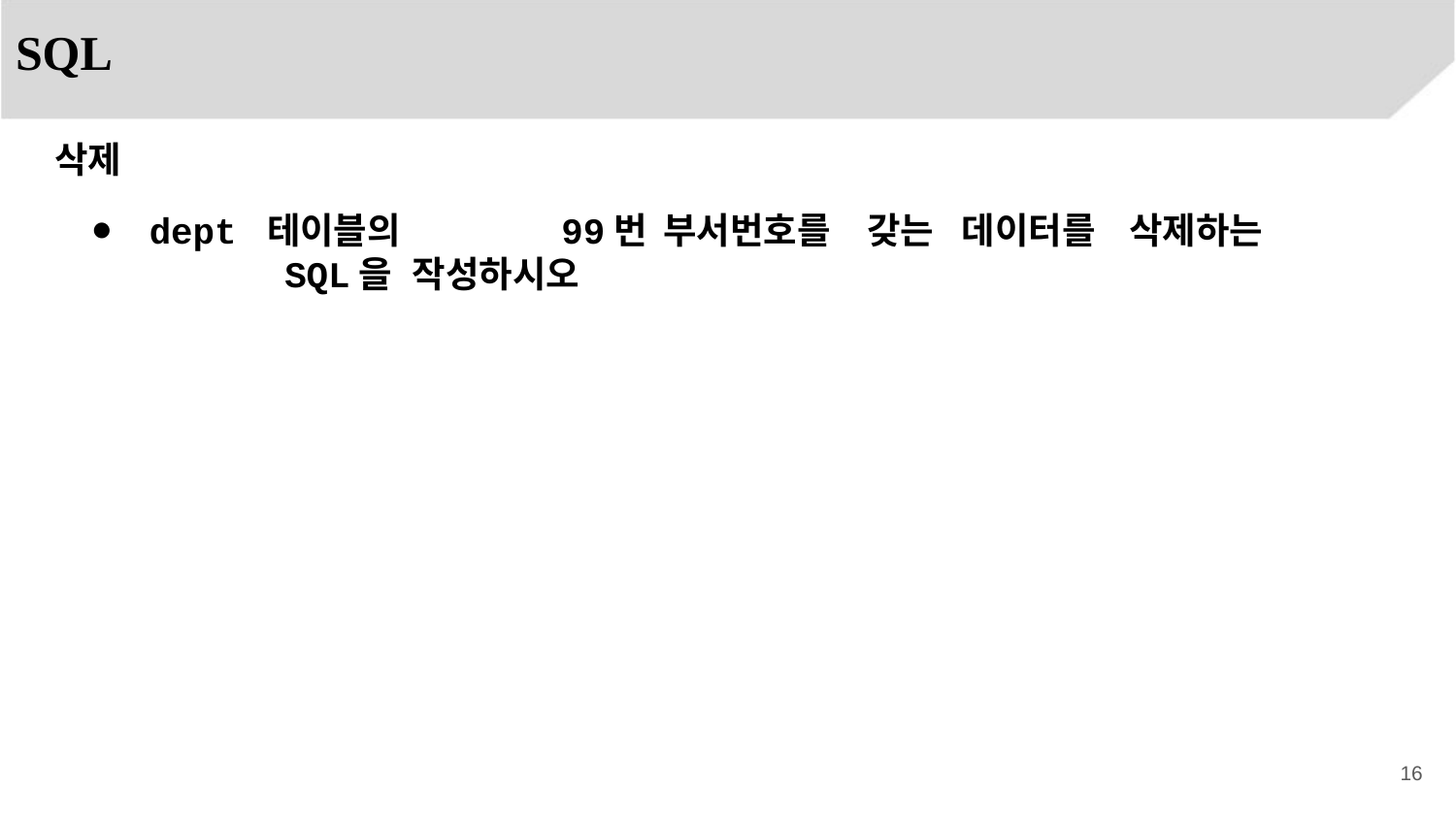

SQL

삭제

dept 테이블의	99번	부서번호를	갖는	데이터를	삭제하는	SQL을  작성하시오
16